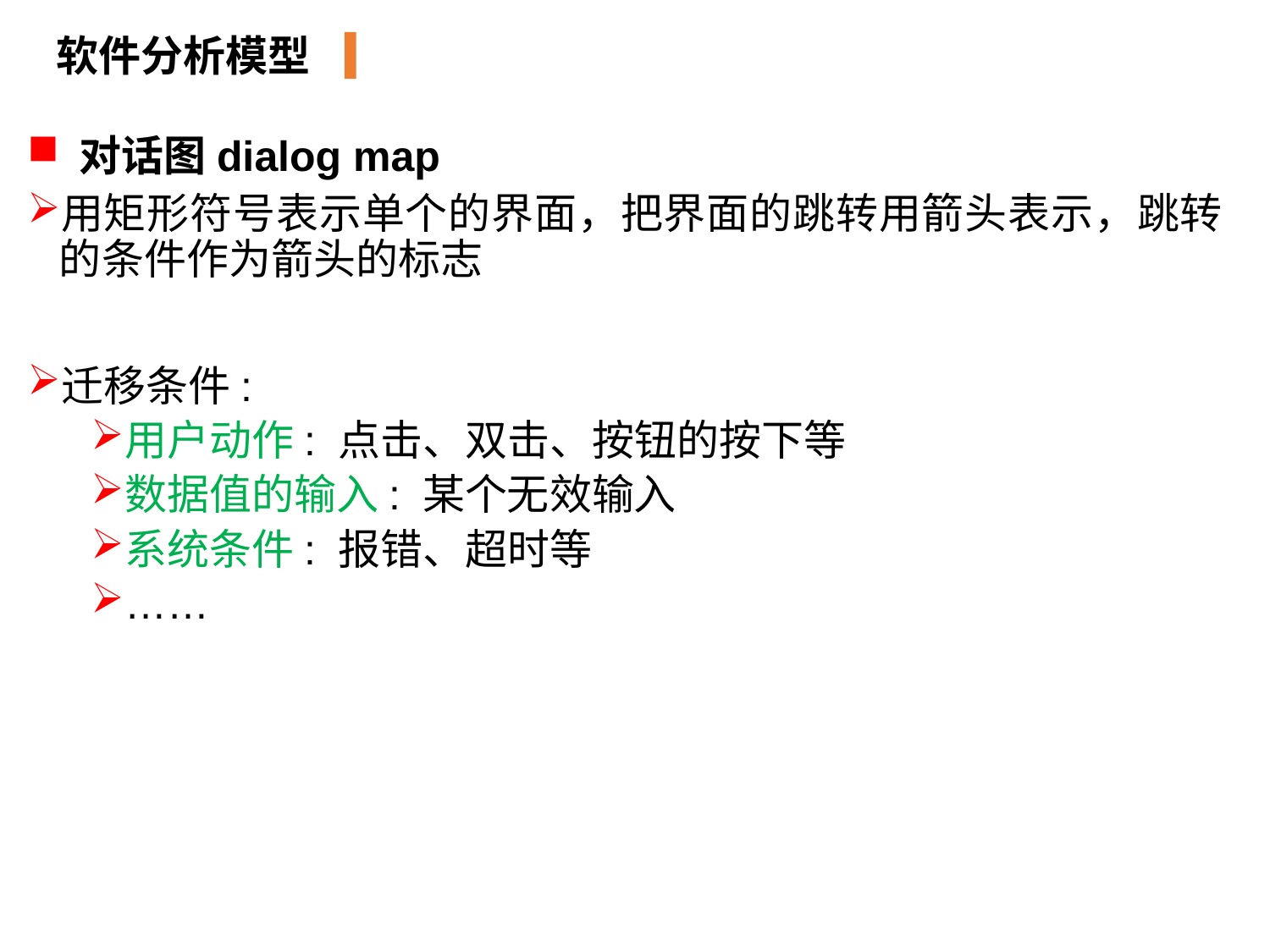

软件分析模型

 对话图dialog map
用矩形符号表示单个的界面，把界面的跳转用箭头表示，跳转的条件作为箭头的标志

迁移条件:
用户动作: 点击、双击、按钮的按下等
数据值的输入: 某个无效输入
系统条件: 报错、超时等
……